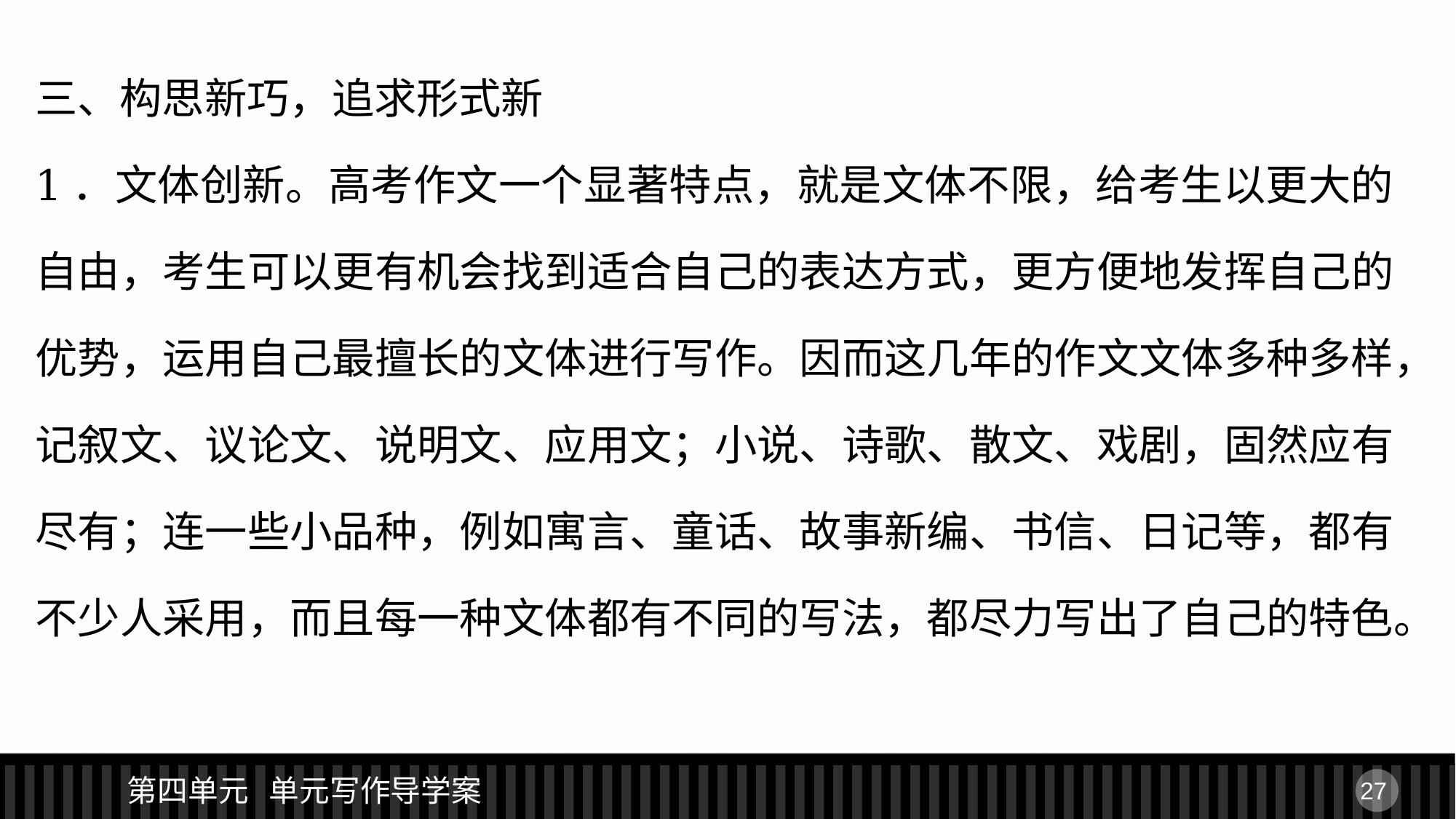

三、构思新巧，追求形式新
1．文体创新。高考作文一个显著特点，就是文体不限，给考生以更大的自由，考生可以更有机会找到适合自己的表达方式，更方便地发挥自己的优势，运用自己最擅长的文体进行写作。因而这几年的作文文体多种多样，记叙文、议论文、说明文、应用文；小说、诗歌、散文、戏剧，固然应有尽有；连一些小品种，例如寓言、童话、故事新编、书信、日记等，都有不少人采用，而且每一种文体都有不同的写法，都尽力写出了自己的特色。